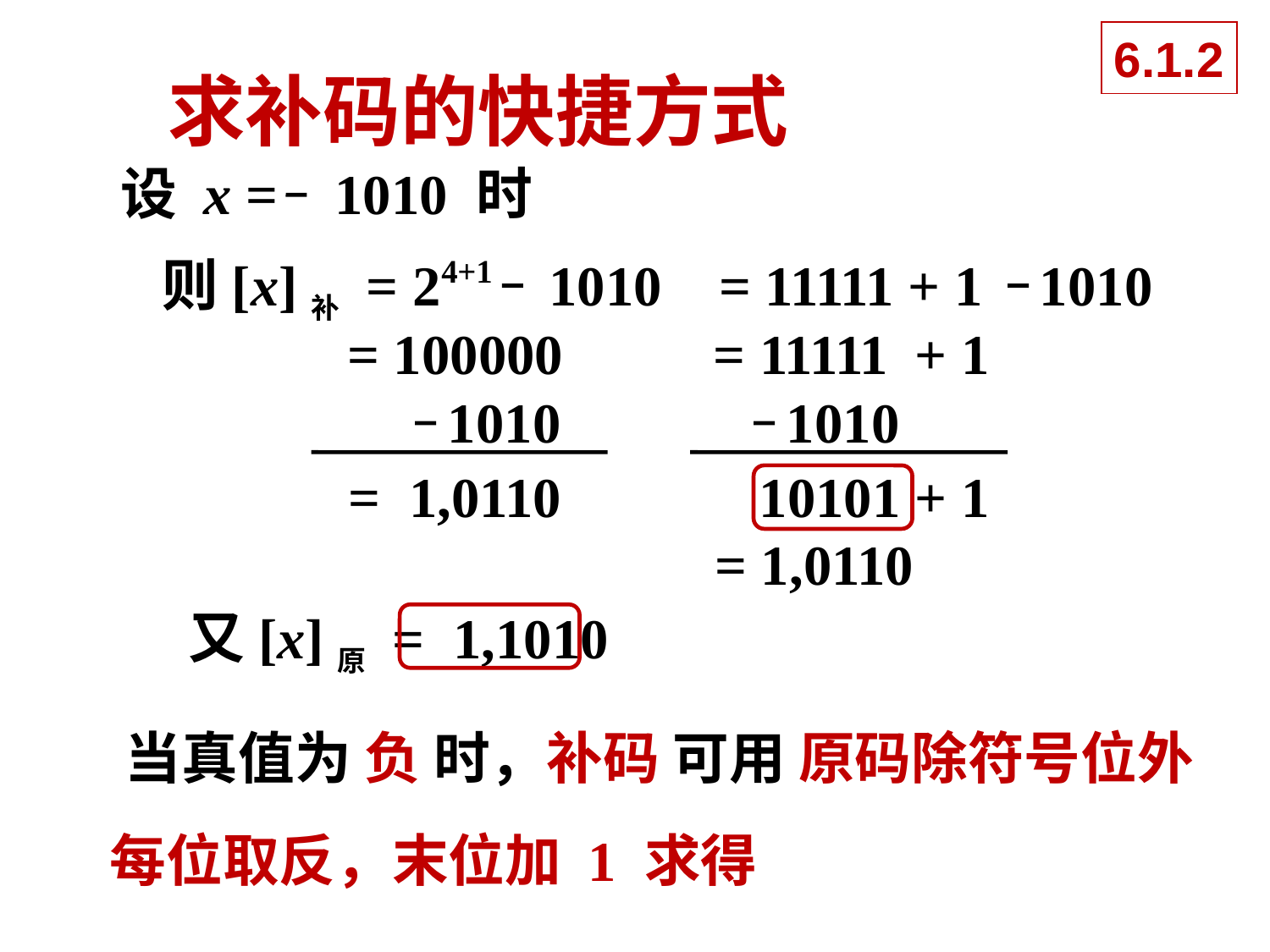

6.1.2
# 求补码的快捷方式
设 x =    1010 时

则[x]补 = 24+1    1010

= 11111 + 1    1010

= 100000
= 11111
1010

+ 1
1010

=  1,0110
10101 + 1

= 1,0110
 又[x]原 =  1,1010
当真值为 负 时，补码 可用 原码除符号位外
每位取反，末位加 1 求得